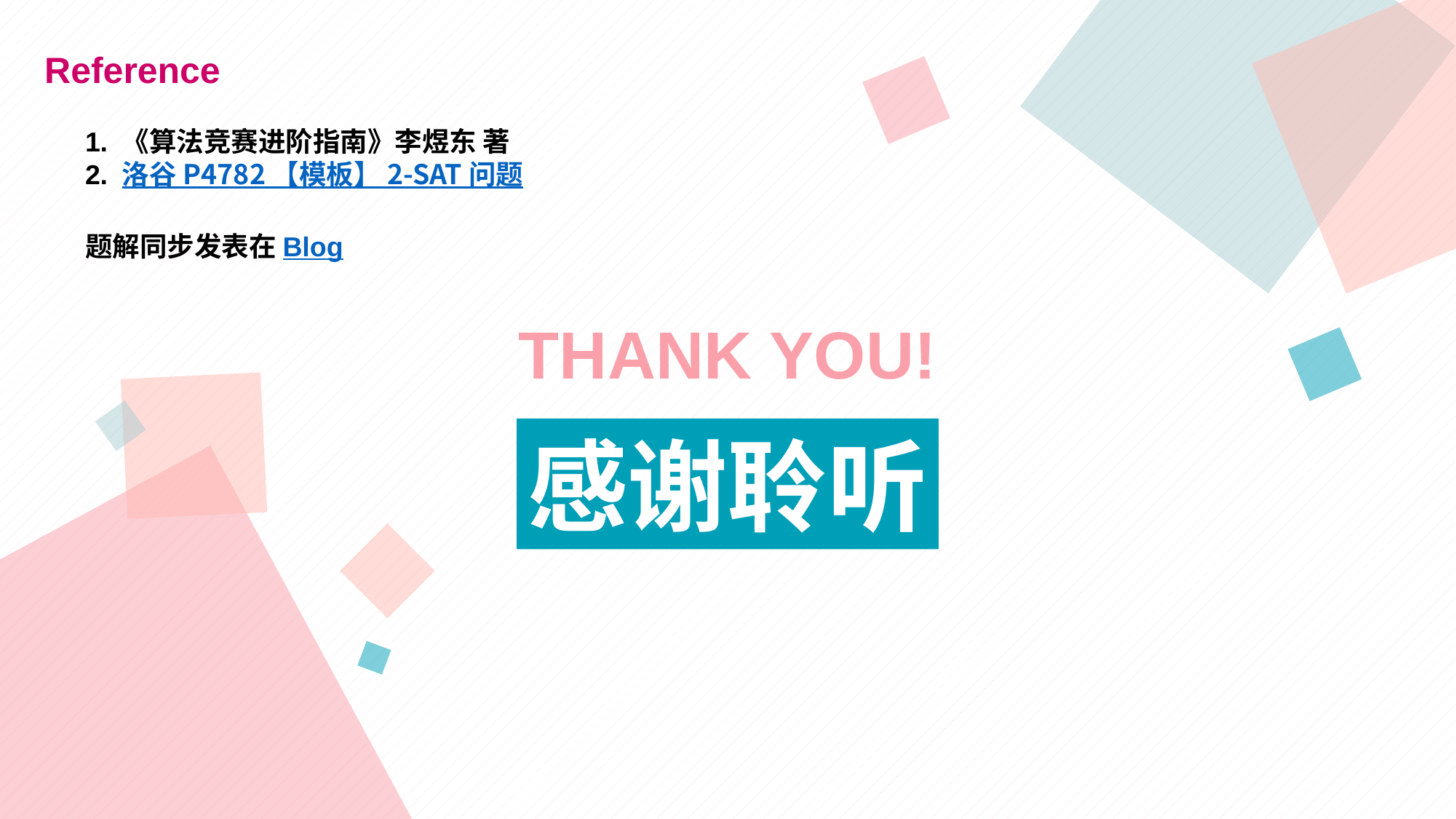

Reference
1. 《算法竞赛进阶指南》李煜东 著
2. 洛谷 P4782 【模板】 2-SAT 问题

题解同步发表在Blog
THANK YOU!
感谢聆听